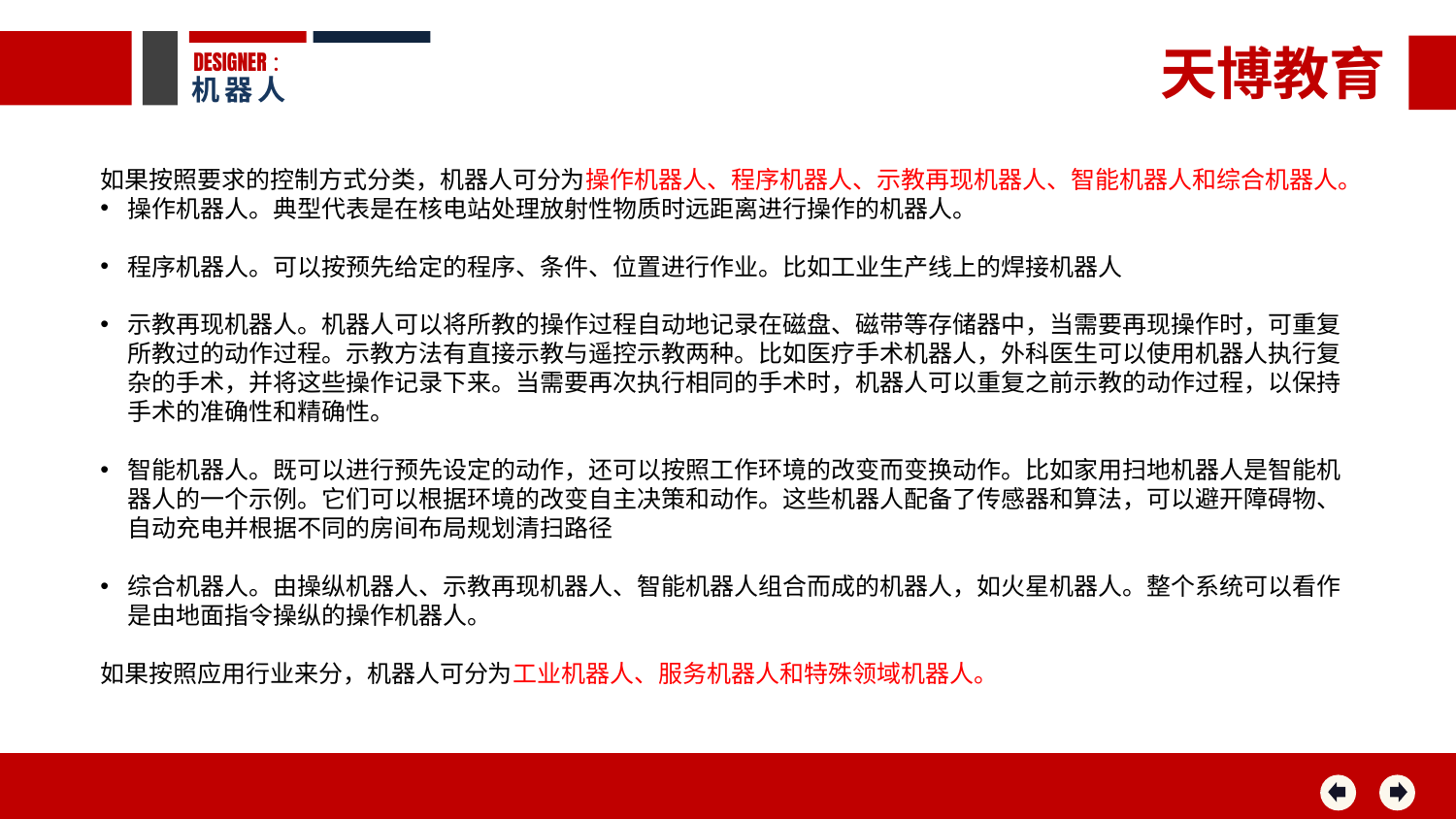

天博教育
DESIGNER：
机器人
如果按照要求的控制方式分类，机器人可分为操作机器人、程序机器人、示教再现机器人、智能机器人和综合机器人。
操作机器人。典型代表是在核电站处理放射性物质时远距离进行操作的机器人。

程序机器人。可以按预先给定的程序、条件、位置进行作业。比如工业生产线上的焊接机器人

示教再现机器人。机器人可以将所教的操作过程自动地记录在磁盘、磁带等存储器中，当需要再现操作时，可重复所教过的动作过程。示教方法有直接示教与遥控示教两种。比如医疗手术机器人，外科医生可以使用机器人执行复杂的手术，并将这些操作记录下来。当需要再次执行相同的手术时，机器人可以重复之前示教的动作过程，以保持手术的准确性和精确性。

智能机器人。既可以进行预先设定的动作，还可以按照工作环境的改变而变换动作。比如家用扫地机器人是智能机器人的一个示例。它们可以根据环境的改变自主决策和动作。这些机器人配备了传感器和算法，可以避开障碍物、自动充电并根据不同的房间布局规划清扫路径

综合机器人。由操纵机器人、示教再现机器人、智能机器人组合而成的机器人，如火星机器人。整个系统可以看作是由地面指令操纵的操作机器人。

如果按照应用行业来分，机器人可分为工业机器人、服务机器人和特殊领域机器人。